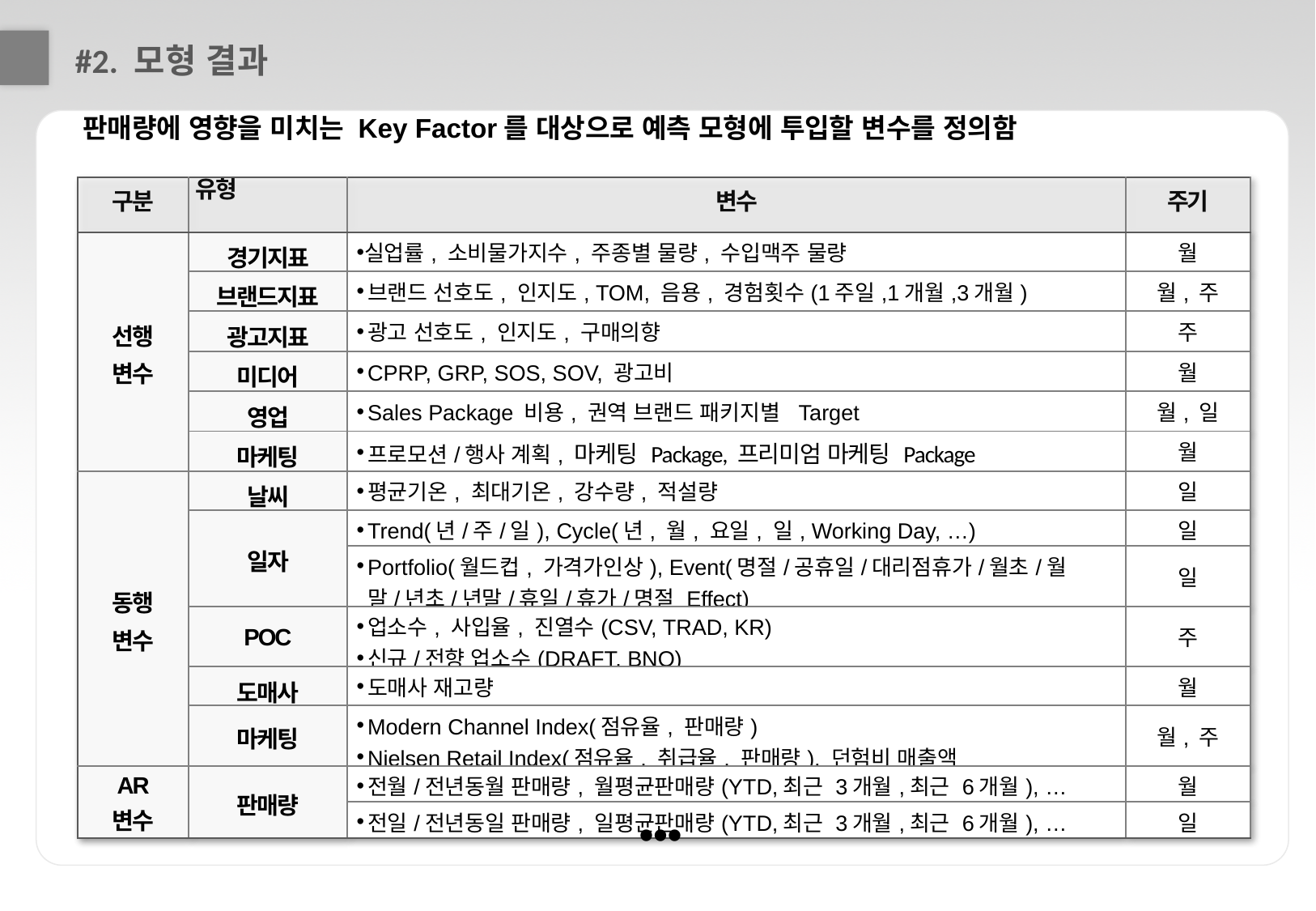

#2. 모형 결과
판매량에 영향을 미치는 Key Factor를 대상으로 예측 모형에 투입할 변수를 정의함
| 구분 | 유형 | 변수 | 주기 |
| --- | --- | --- | --- |
| 선행 변수 | 경기지표 | 실업률, 소비물가지수, 주종별 물량, 수입맥주 물량 | 월 |
|  | 브랜드지표 | 브랜드 선호도, 인지도, TOM, 음용, 경험횟수(1주일,1개월,3개월) | 월, 주 |
|  | 광고지표 | 광고 선호도, 인지도, 구매의향 | 주 |
|  | 미디어 | CPRP, GRP, SOS, SOV, 광고비 | 월 |
|  | 영업 | Sales Package 비용, 권역 브랜드 패키지별 Target | 월, 일 |
|  | 마케팅 | 프로모션/행사 계획, 마케팅 Package, 프리미엄 마케팅 Package | 월 |
| 동행 변수 | 날씨 | 평균기온, 최대기온, 강수량, 적설량 | 일 |
|  | 일자 | Trend(년/주/일), Cycle(년, 월, 요일, 일, Working Day, …) | 일 |
|  |  | Portfolio(월드컵, 가격가인상), Event(명절/공휴일/대리점휴가/월초/월말/년초/년말/휴일/휴가/명절 Effect) | 일 |
|  | POC | 업소수, 사입율, 진열수(CSV, TRAD, KR) 신규/전향 업소수(DRAFT, BNO) | 주 |
|  | 도매사 | 도매사 재고량 | 월 |
|  | 마케팅 | Modern Channel Index(점유율, 판매량) Nielsen Retail Index(점유율, 취급율, 판매량), 던험비 매출액 | 월, 주 |
| AR 변수 | 판매량 | 전월/전년동월 판매량, 월평균판매량(YTD,최근 3개월,최근 6개월), … | 월 |
|  |  | 전일/전년동일 판매량, 일평균판매량(YTD,최근 3개월,최근 6개월), … | 일 |
•••